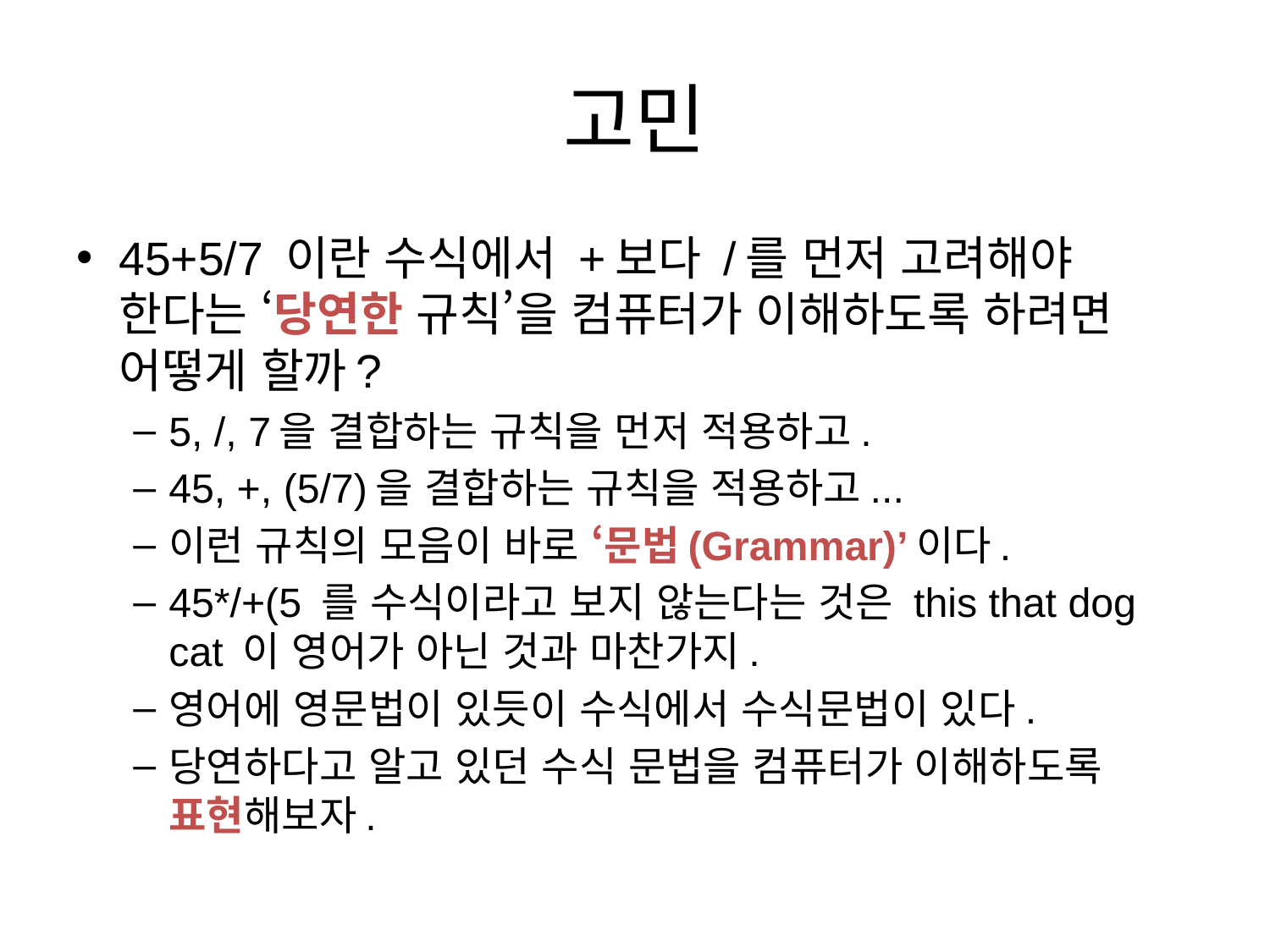

# 고민
45+5/7 이란 수식에서 +보다 /를 먼저 고려해야 한다는 ‘당연한 규칙’을 컴퓨터가 이해하도록 하려면 어떻게 할까?
5, /, 7을 결합하는 규칙을 먼저 적용하고.
45, +, (5/7)을 결합하는 규칙을 적용하고...
이런 규칙의 모음이 바로 ‘문법(Grammar)’이다.
45*/+(5 를 수식이라고 보지 않는다는 것은 this that dog cat 이 영어가 아닌 것과 마찬가지.
영어에 영문법이 있듯이 수식에서 수식문법이 있다.
당연하다고 알고 있던 수식 문법을 컴퓨터가 이해하도록 표현해보자.